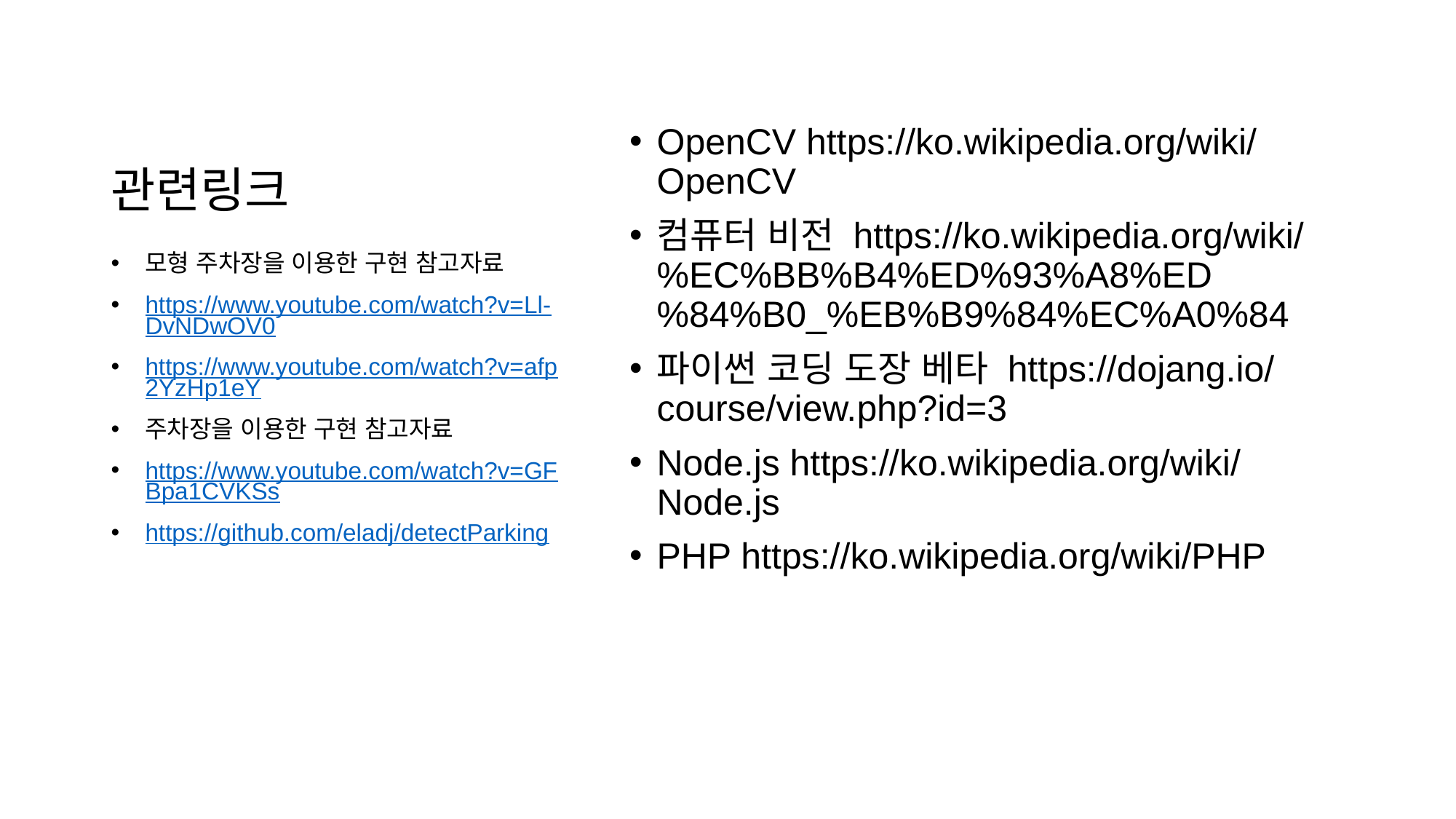

# 관련링크
OpenCV https://ko.wikipedia.org/wiki/OpenCV
컴퓨터 비전 https://ko.wikipedia.org/wiki/%EC%BB%B4%ED%93%A8%ED%84%B0_%EB%B9%84%EC%A0%84
파이썬 코딩 도장 베타 https://dojang.io/course/view.php?id=3
Node.js https://ko.wikipedia.org/wiki/Node.js
PHP https://ko.wikipedia.org/wiki/PHP
모형 주차장을 이용한 구현 참고자료
https://www.youtube.com/watch?v=Ll-DvNDwOV0
https://www.youtube.com/watch?v=afp2YzHp1eY
주차장을 이용한 구현 참고자료
https://www.youtube.com/watch?v=GFBpa1CVKSs
https://github.com/eladj/detectParking